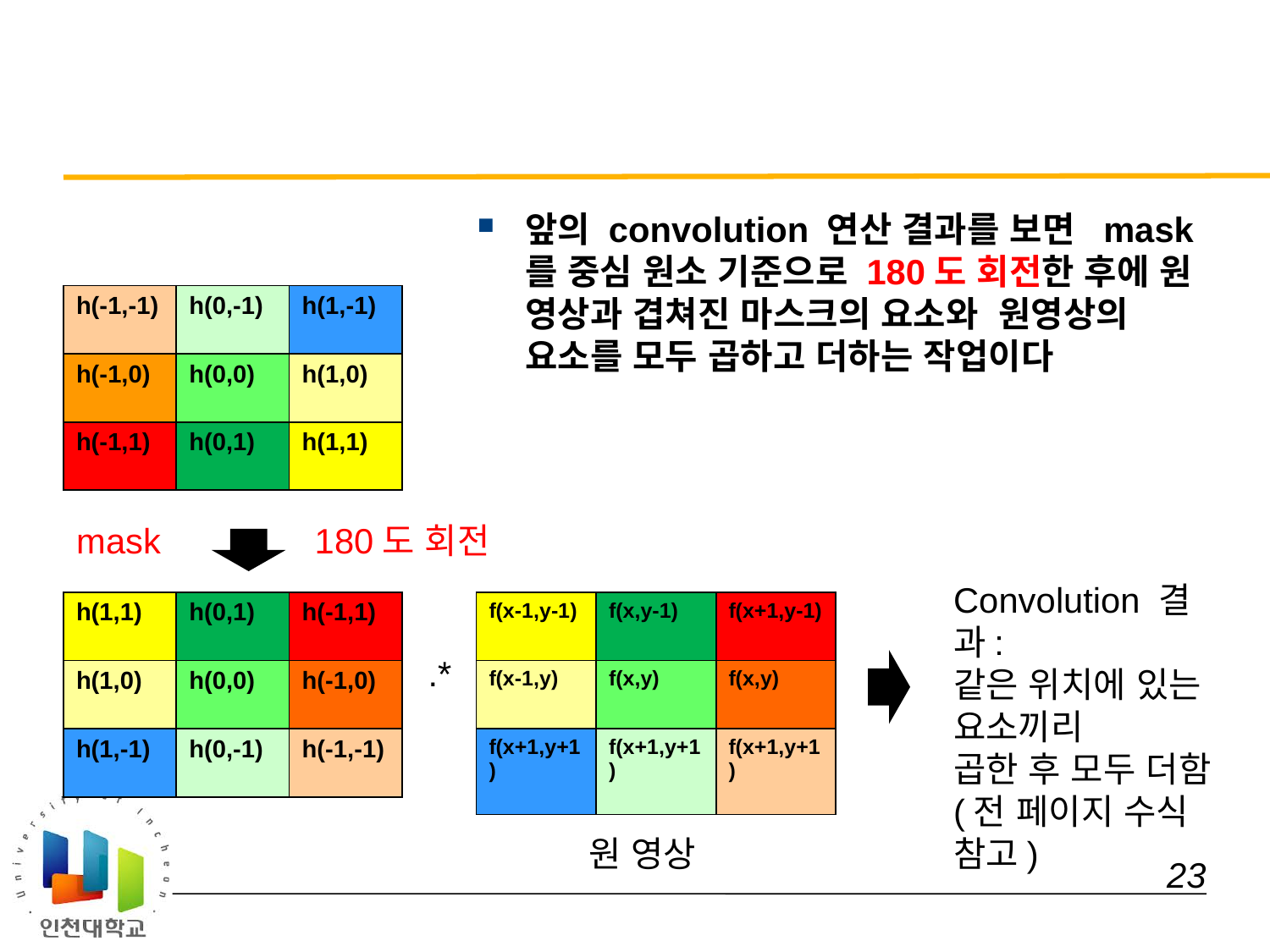

#
앞의 convolution 연산 결과를 보면  mask를 중심 원소 기준으로 180도 회전한 후에 원 영상과 겹쳐진 마스크의 요소와  원영상의 요소를 모두 곱하고 더하는 작업이다

| h(-1,-1) | h(0,-1) | h(1,-1) |
| --- | --- | --- |
| h(-1,0) | h(0,0) | h(1,0) |
| h(-1,1) | h(0,1) | h(1,1) |
mask
180도 회전

Convolution 결과:
같은 위치에 있는 요소끼리
곱한 후 모두 더함
(전 페이지 수식 참고)
| h(1,1) | h(0,1) | h(-1,1) |
| --- | --- | --- |
| h(1,0) | h(0,0) | h(-1,0) |
| h(1,-1) | h(0,-1) | h(-1,-1) |
| f(x-1,y-1) | f(x,y-1) | f(x+1,y-1) |
| --- | --- | --- |
| f(x-1,y) | f(x,y) | f(x,y) |
| f(x+1,y+1) | f(x+1,y+1) | f(x+1,y+1) |
.*

원 영상
 23